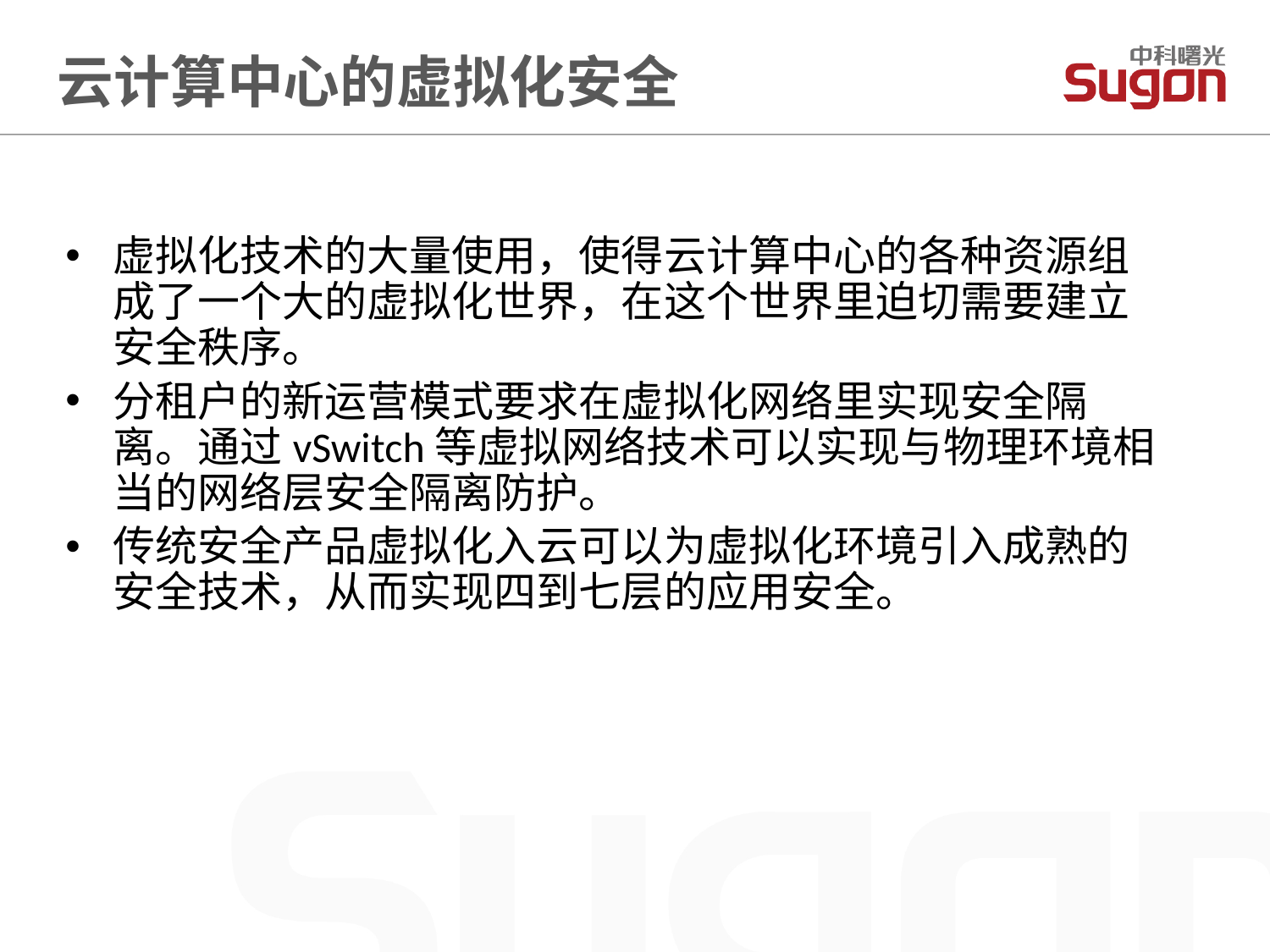

# 云计算中心的虚拟化安全
虚拟化技术的大量使用，使得云计算中心的各种资源组成了一个大的虚拟化世界，在这个世界里迫切需要建立安全秩序。
分租户的新运营模式要求在虚拟化网络里实现安全隔离。通过vSwitch等虚拟网络技术可以实现与物理环境相当的网络层安全隔离防护。
传统安全产品虚拟化入云可以为虚拟化环境引入成熟的安全技术，从而实现四到七层的应用安全。